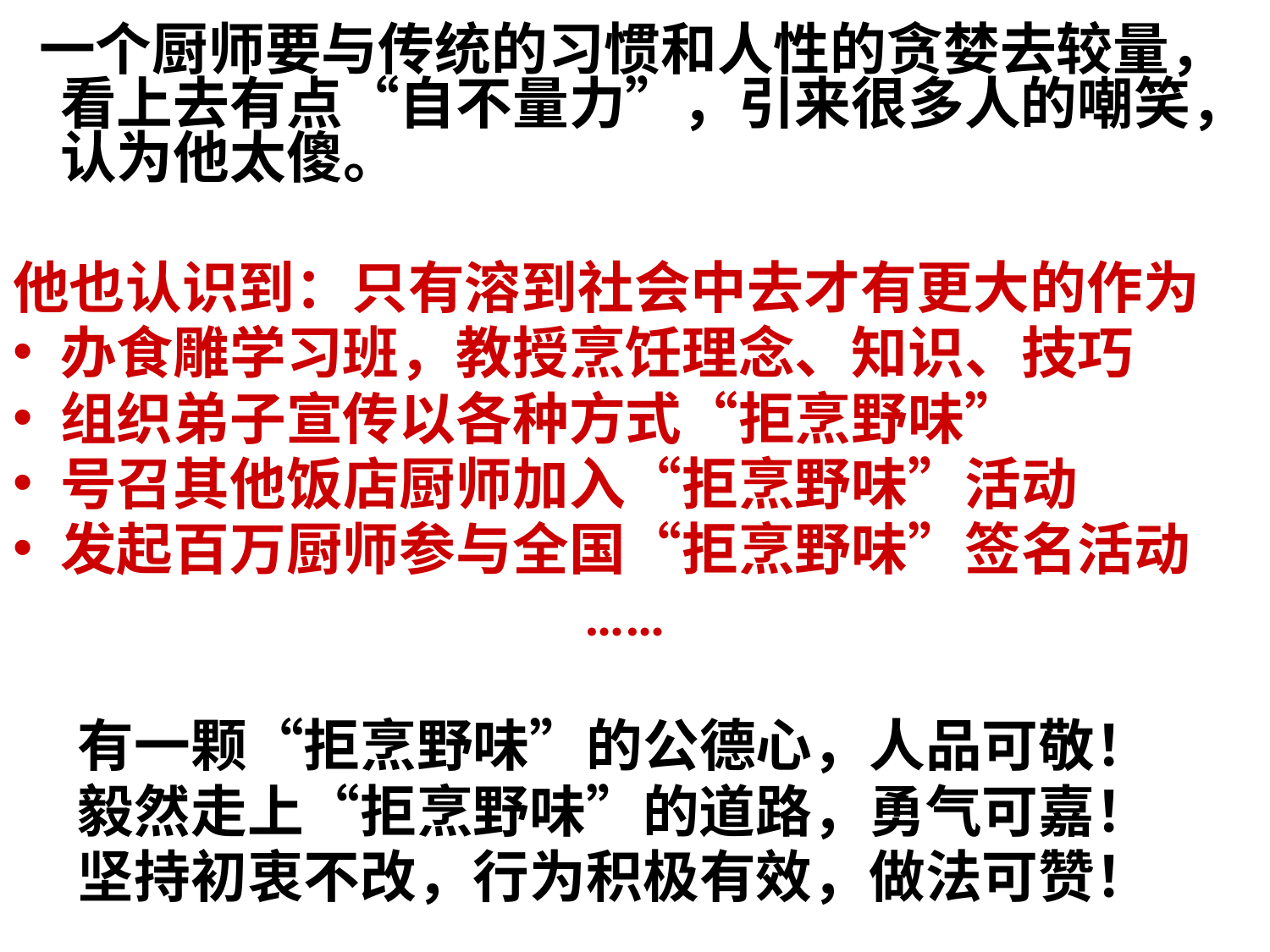

一个厨师要与传统的习惯和人性的贪婪去较量，看上去有点“自不量力”，引来很多人的嘲笑，认为他太傻。

他也认识到：只有溶到社会中去才有更大的作为
办食雕学习班，教授烹饪理念、知识、技巧
组织弟子宣传以各种方式“拒烹野味”
号召其他饭店厨师加入“拒烹野味”活动
发起百万厨师参与全国“拒烹野味”签名活动
……

    有一颗“拒烹野味”的公德心，人品可敬！
    毅然走上“拒烹野味”的道路，勇气可嘉！
    坚持初衷不改，行为积极有效，做法可赞！